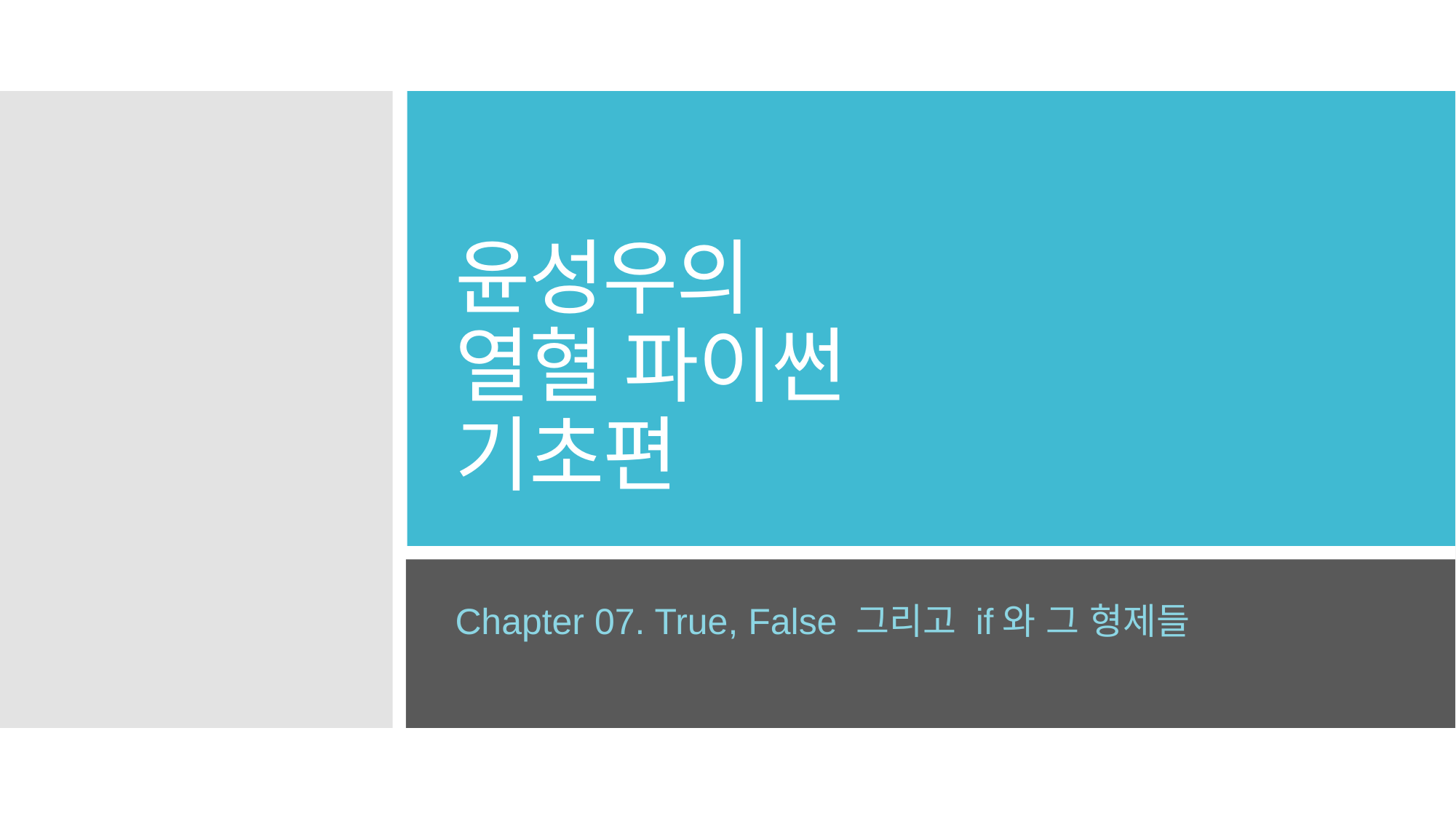

# 윤성우의 열혈 파이썬 기초편

Chapter 07. True, False 그리고 if와 그 형제들